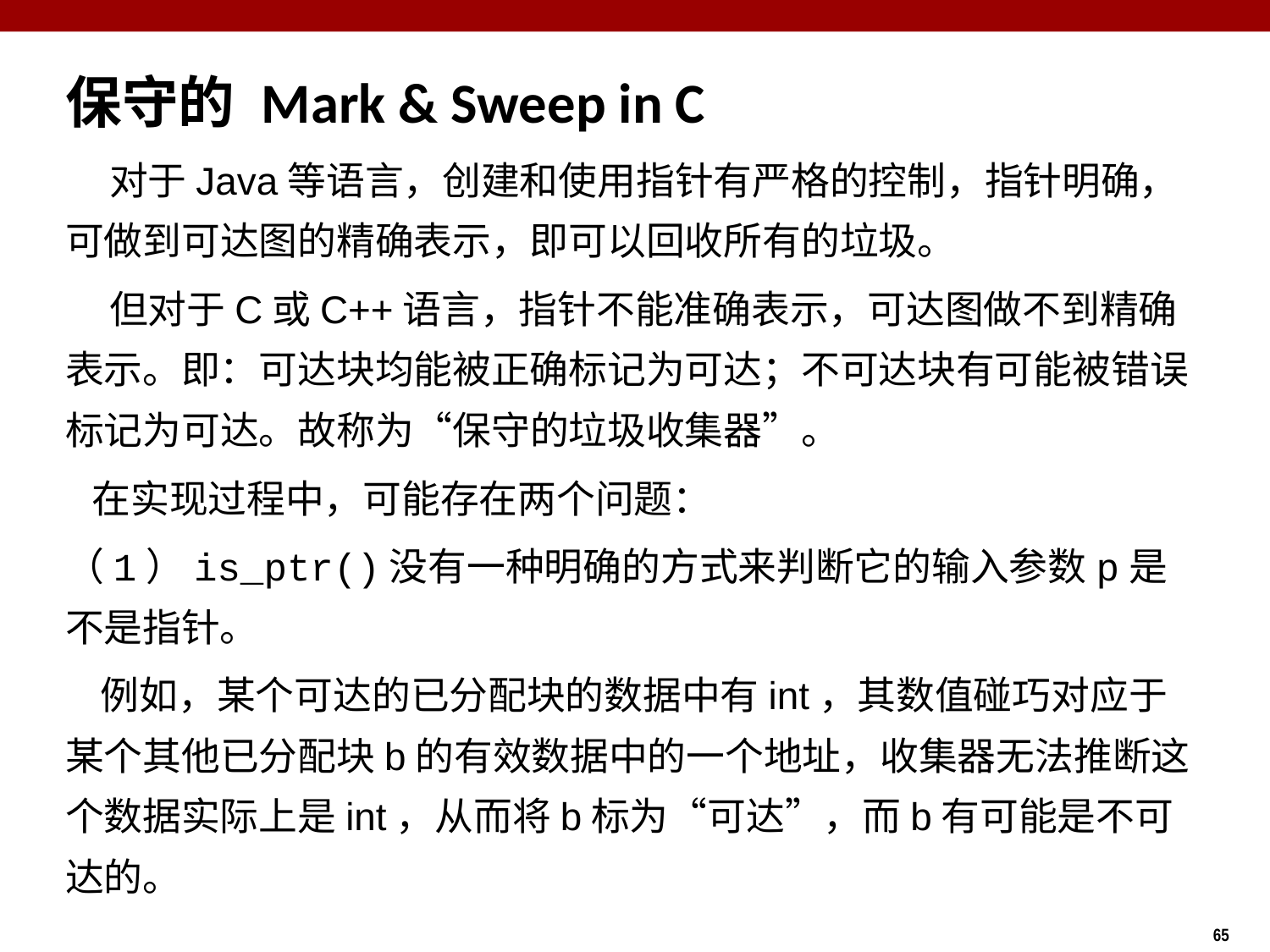

保守的 Mark & Sweep in C
    对于Java等语言，创建和使用指针有严格的控制，指针明确，可做到可达图的精确表示，即可以回收所有的垃圾。
    但对于C或C++语言，指针不能准确表示，可达图做不到精确表示。即：可达块均能被正确标记为可达；不可达块有可能被错误标记为可达。故称为“保守的垃圾收集器”。
  在实现过程中，可能存在两个问题：
（1）is_ptr()没有一种明确的方式来判断它的输入参数p是不是指针。
   例如，某个可达的已分配块的数据中有int，其数值碰巧对应于某个其他已分配块b的有效数据中的一个地址，收集器无法推断这个数据实际上是int，从而将b标为“可达”，而b有可能是不可达的。